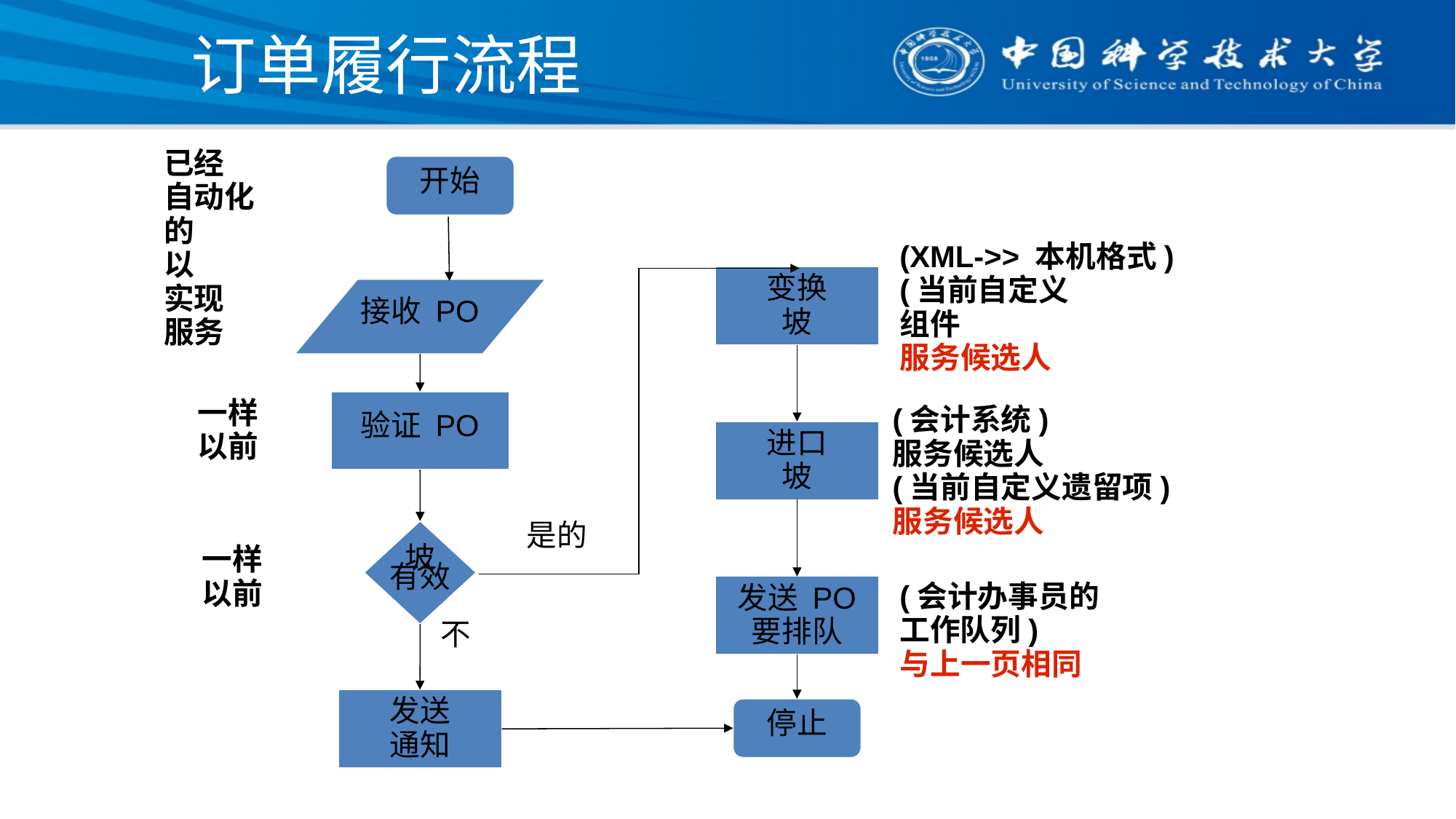

# 订单履行流程
已经
自动化
的
以
实现
服务
开始
(XML->> 本机格式)
(当前自定义
组件
服务候选人
变换
坡
接收 PO
验证 PO
一样
以前
(会计系统)
服务候选人
(当前自定义遗留项)
服务候选人
进口
坡
坡
有效
是的
一样
以前
(会计办事员的
工作队列)
与上一页相同
发送 PO
要排队
不
发送
通知
停止